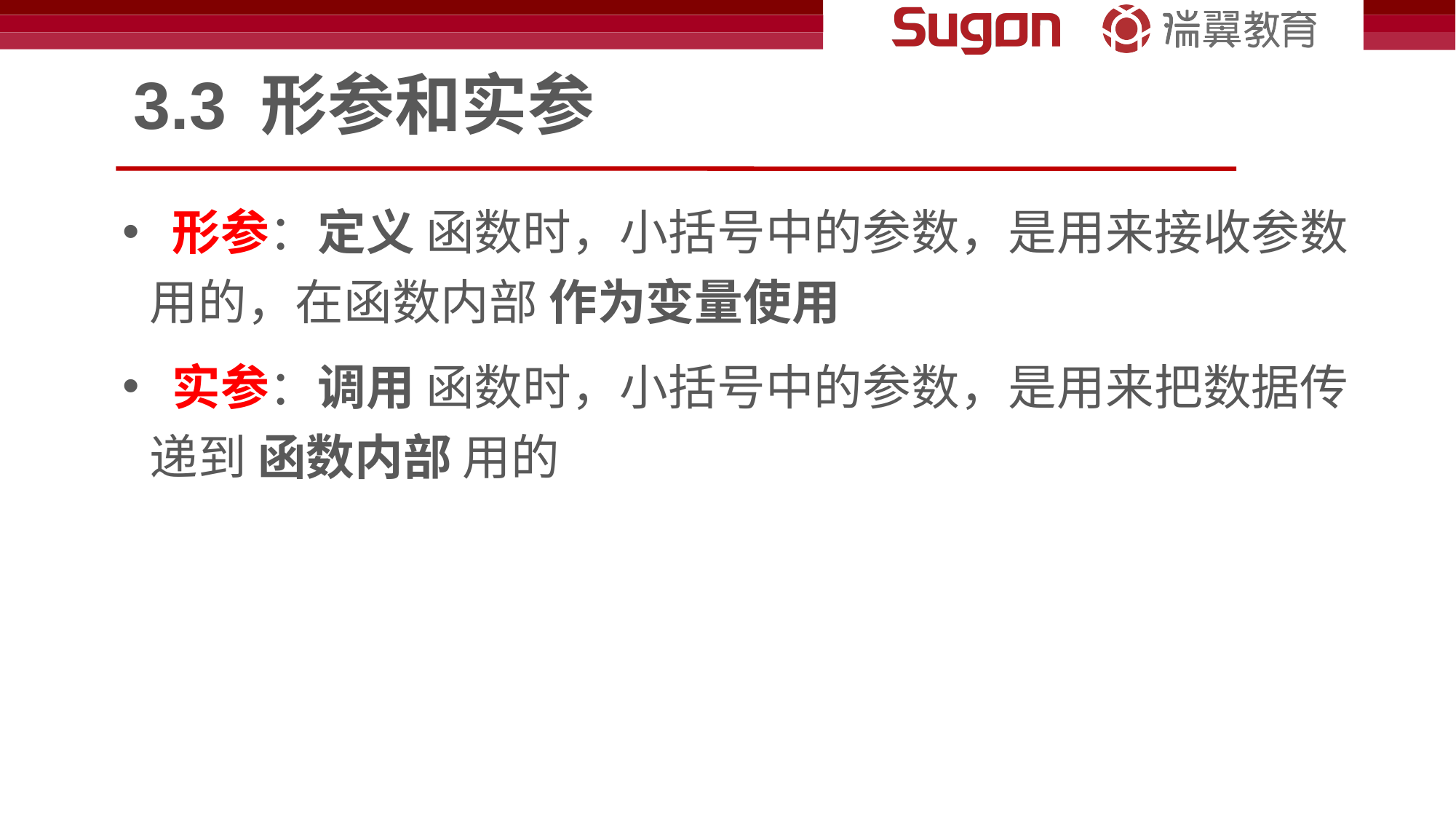

# 3.3 形参和实参
 形参：定义 函数时，小括号中的参数，是用来接收参数用的，在函数内部 作为变量使用
 实参：调用 函数时，小括号中的参数，是用来把数据传递到 函数内部 用的